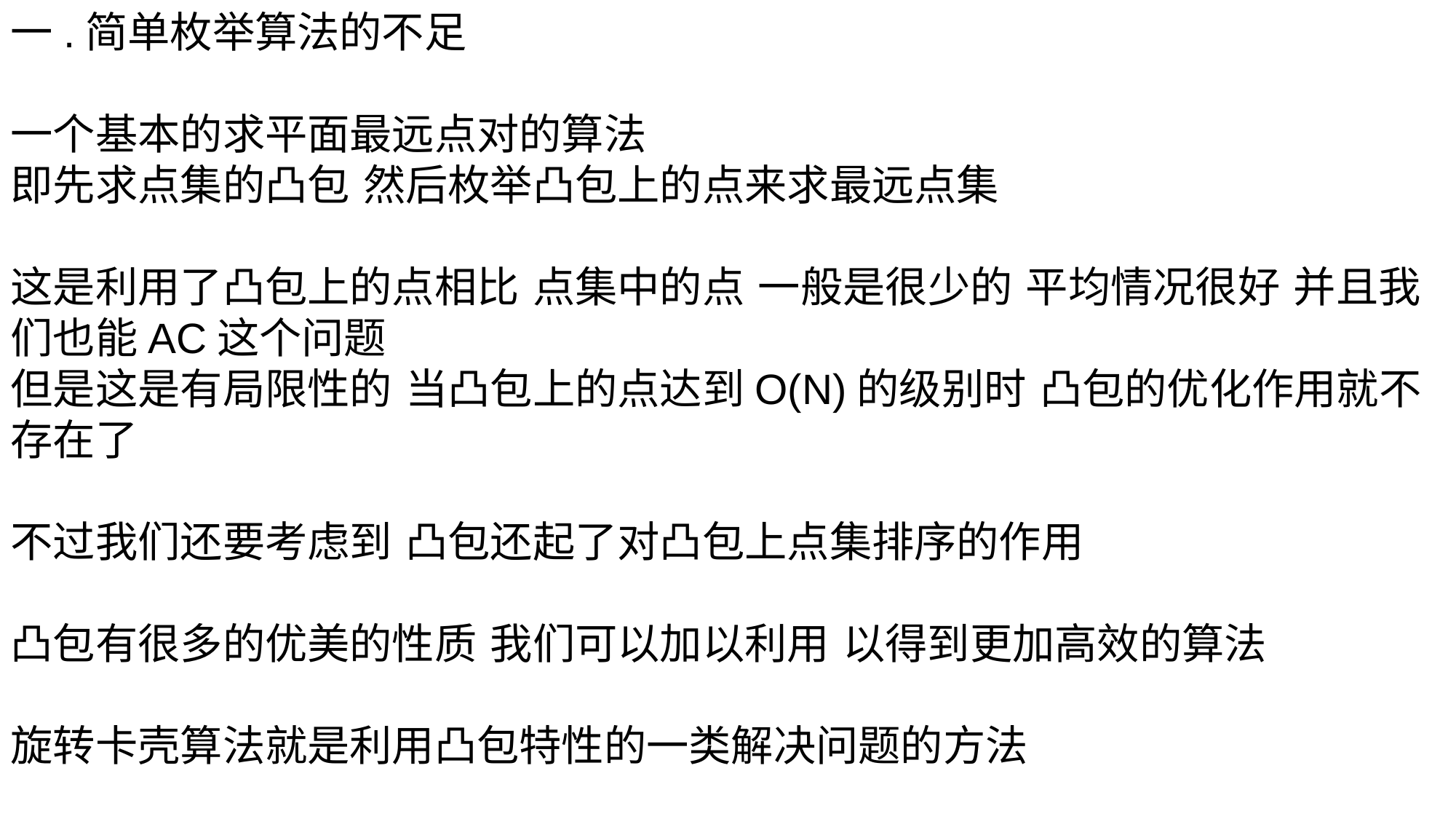

一.简单枚举算法的不足

一个基本的求平面最远点对的算法
即先求点集的凸包 然后枚举凸包上的点来求最远点集

这是利用了凸包上的点相比 点集中的点 一般是很少的 平均情况很好 并且我们也能AC这个问题
但是这是有局限性的 当凸包上的点达到O(N)的级别时 凸包的优化作用就不存在了

不过我们还要考虑到 凸包还起了对凸包上点集排序的作用

凸包有很多的优美的性质 我们可以加以利用 以得到更加高效的算法

旋转卡壳算法就是利用凸包特性的一类解决问题的方法